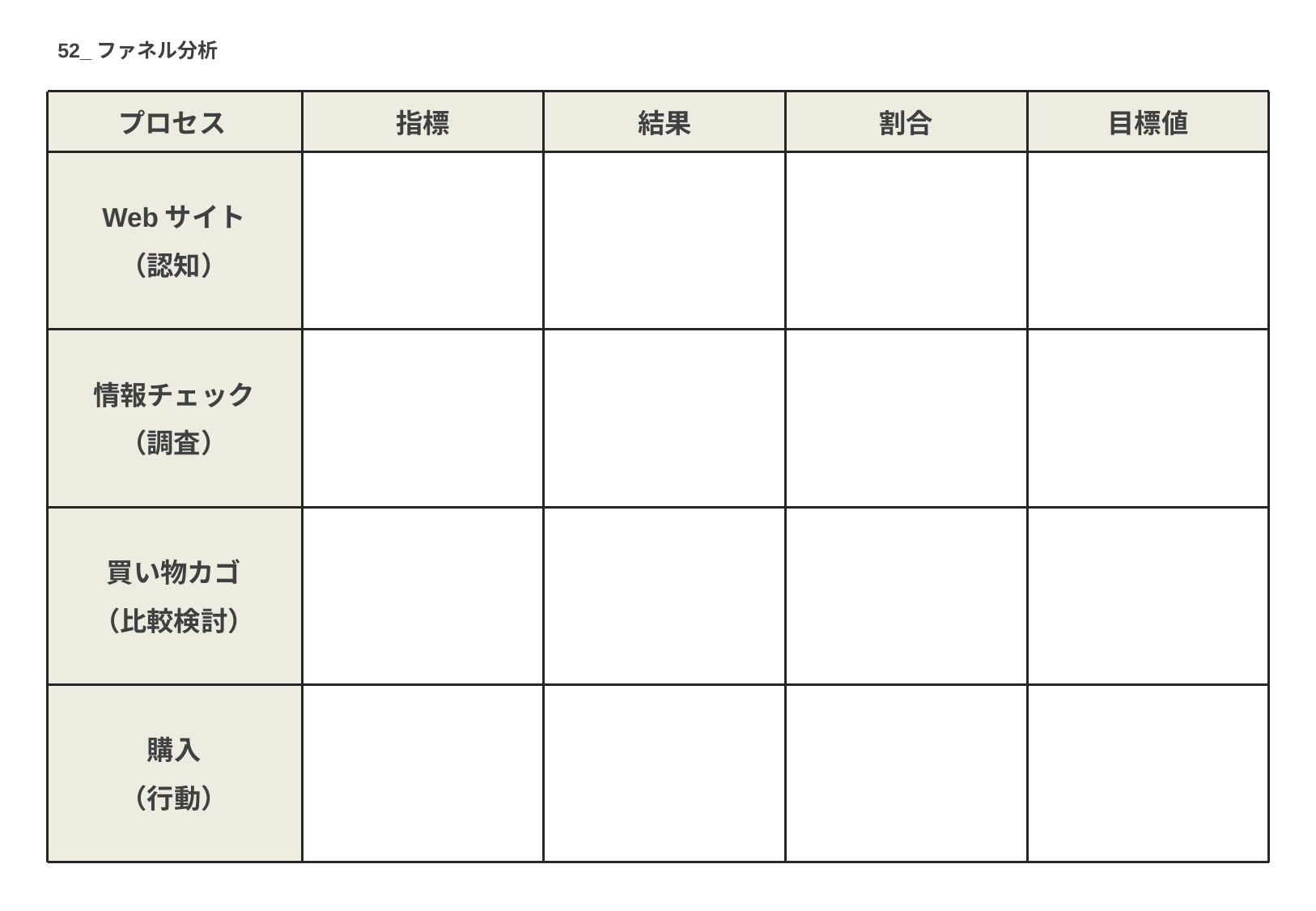

52_ファネル分析

プロセス
指標
結果
割合
目標値
Webサイト
（認知）
情報チェック
（調査）
買い物カゴ
（比較検討）
購入
（行動）